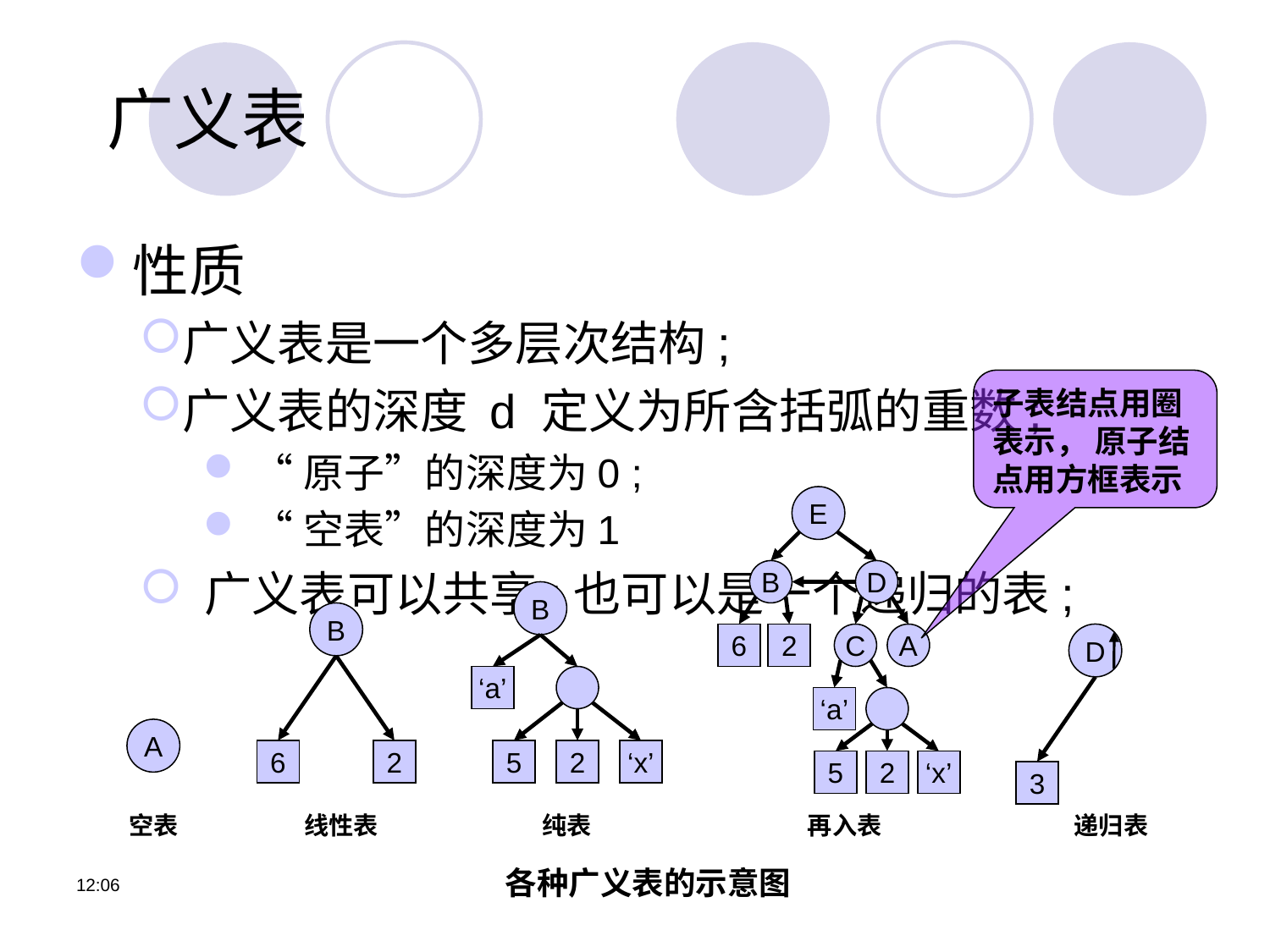

# 广义表
性质
广义表是一个多层次结构;
广义表的深度 d 定义为所含括弧的重数;
 “原子”的深度为0 ;
 “空表”的深度为1
 广义表可以共享;也可以是一个递归的表;
子表结点用圈表示， 原子结点用方框表示
E
B
D
6
2
C
A
‘a’

5
2
‘x’
再入表
B
‘a’

5
2
‘x’
纯表
B
6
6
2
线性表
D
6
3
递归表
A
空表
各种广义表的示意图
12:06